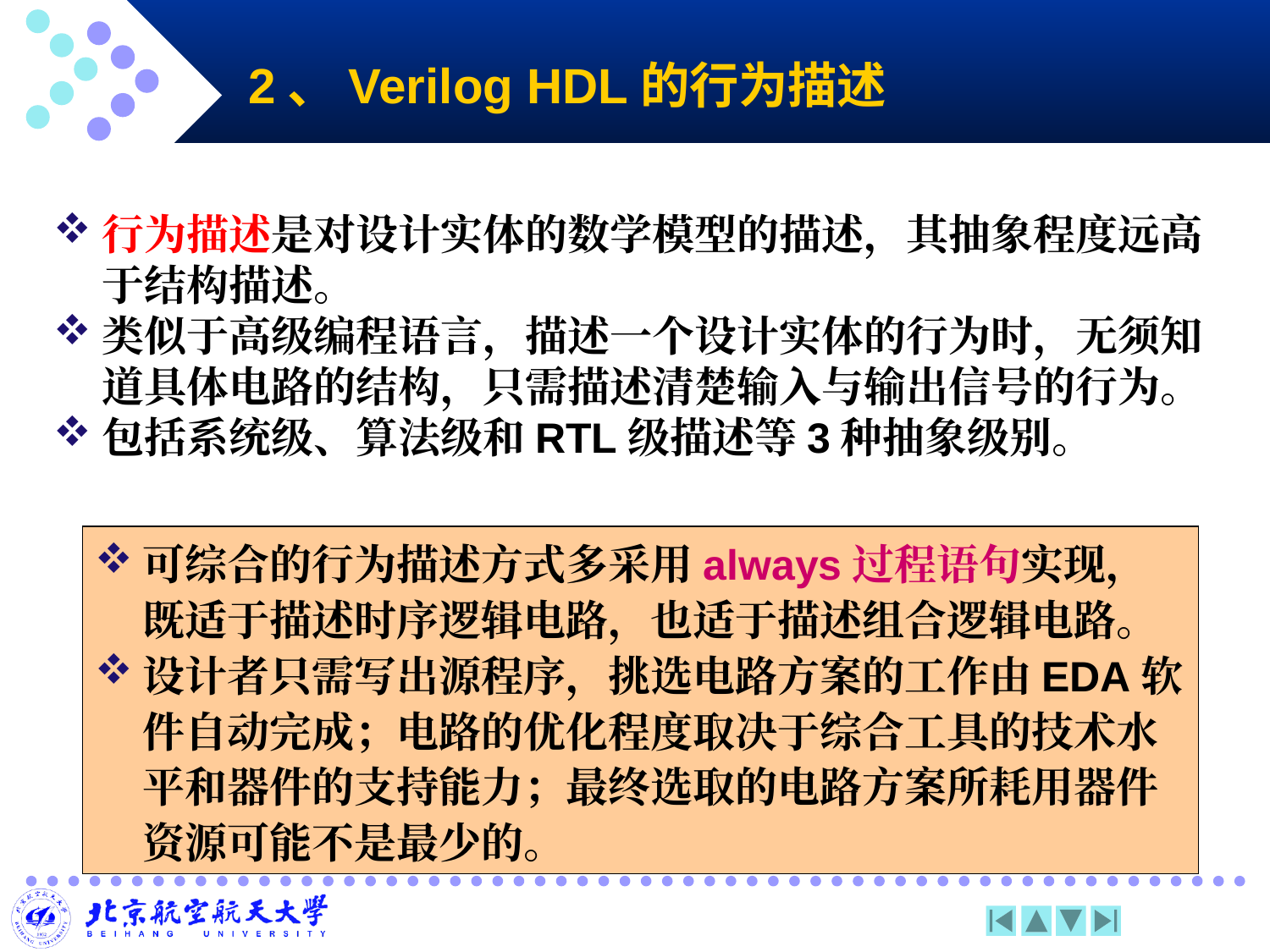

# 2、Verilog HDL的行为描述
行为描述是对设计实体的数学模型的描述，其抽象程度远高于结构描述。
类似于高级编程语言，描述一个设计实体的行为时，无须知道具体电路的结构，只需描述清楚输入与输出信号的行为。
包括系统级、算法级和RTL级描述等3种抽象级别。
可综合的行为描述方式多采用always过程语句实现，既适于描述时序逻辑电路，也适于描述组合逻辑电路。
设计者只需写出源程序，挑选电路方案的工作由EDA软件自动完成；电路的优化程度取决于综合工具的技术水平和器件的支持能力；最终选取的电路方案所耗用器件资源可能不是最少的。
110